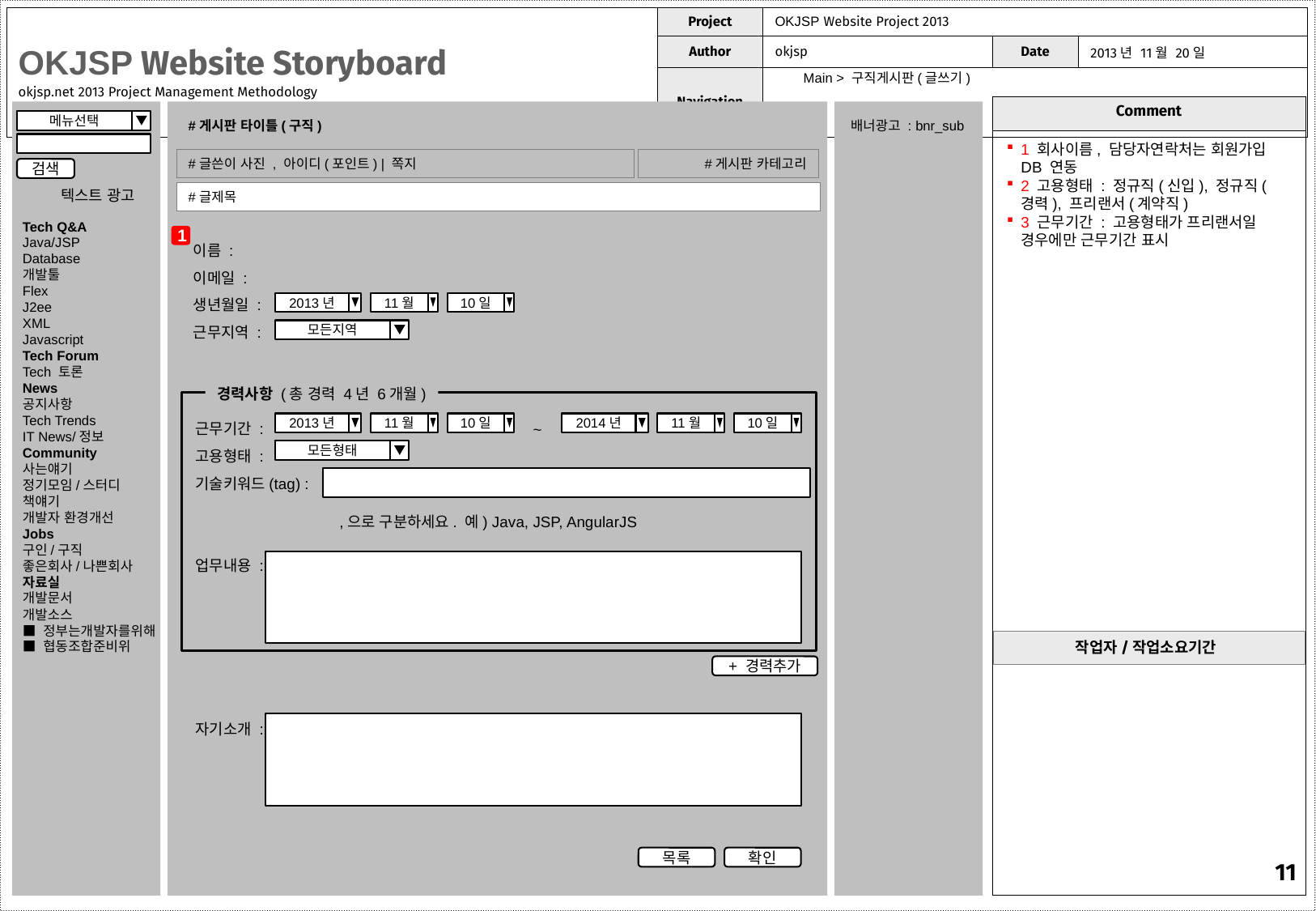

Main > 구직게시판(글쓰기)

메뉴선택

#게시판 타이틀(구직)
배너광고 : bnr_sub
1 회사이름, 담당자연락처는 회원가입 DB 연동
2 고용형태 : 정규직(신입), 정규직(경력), 프리랜서(계약직)
3 근무기간 : 고용형태가 프리랜서일 경우에만 근무기간 표시

#글쓴이 사진 , 아이디(포인트) | 쪽지
#게시판 카테고리
검색
텍스트 광고
#글제목
Tech Q&A
Java/JSP
Database
개발툴
Flex
J2ee
XML
Javascript
Tech Forum
Tech 토론
News
공지사항
Tech Trends
IT News/정보
Community
사는얘기
정기모임/스터디
책얘기
개발자 환경개선
Jobs
구인/구직
좋은회사/나쁜회사
자료실
개발문서
개발소스
■ 정부는개발자를위해
■ 협동조합준비위
1
이름 :
이메일 :
생년월일 :
근무지역 :

2013년

11월

10일

모든지역

경력사항 (총 경력 4년 6개월)

근무기간 :
고용형태 :
기술키워드(tag) :

업무내용 :

자기소개 :
~
2013년

11월

10일

2014년

11월

10일

모든형태

,으로 구분하세요. 예) Java, JSP, AngularJS

+ 경력추가

목록
확인
11